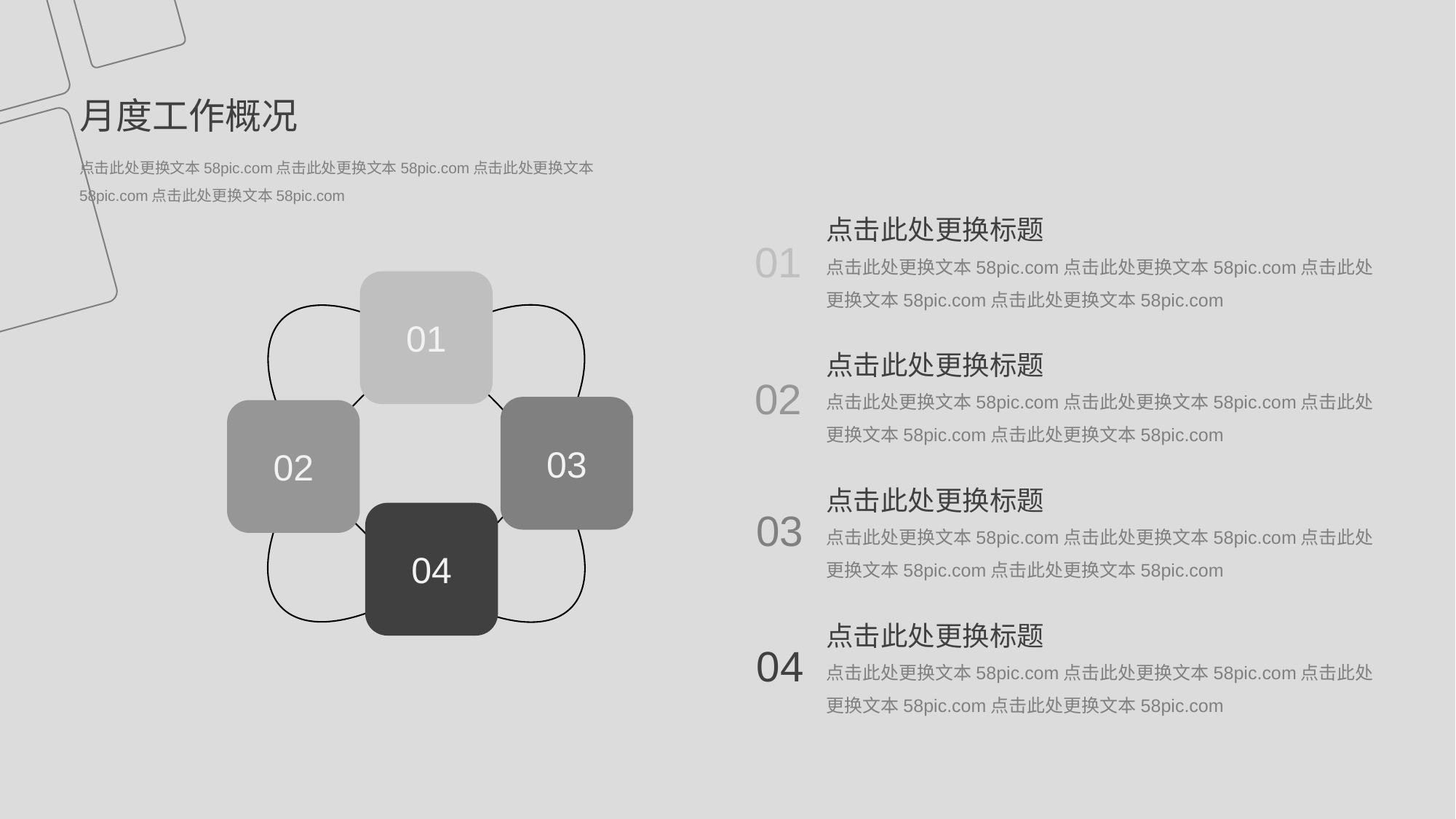

月度工作概况
点击此处更换文本58pic.com点击此处更换文本58pic.com点击此处更换文本58pic.com点击此处更换文本58pic.com
点击此处更换标题
点击此处更换文本58pic.com点击此处更换文本58pic.com点击此处更换文本58pic.com点击此处更换文本58pic.com
点击此处更换标题
点击此处更换文本58pic.com点击此处更换文本58pic.com点击此处更换文本58pic.com点击此处更换文本58pic.com
点击此处更换标题
点击此处更换文本58pic.com点击此处更换文本58pic.com点击此处更换文本58pic.com点击此处更换文本58pic.com
点击此处更换标题
点击此处更换文本58pic.com点击此处更换文本58pic.com点击此处更换文本58pic.com点击此处更换文本58pic.com
01
02
03
04

01
03
02
04